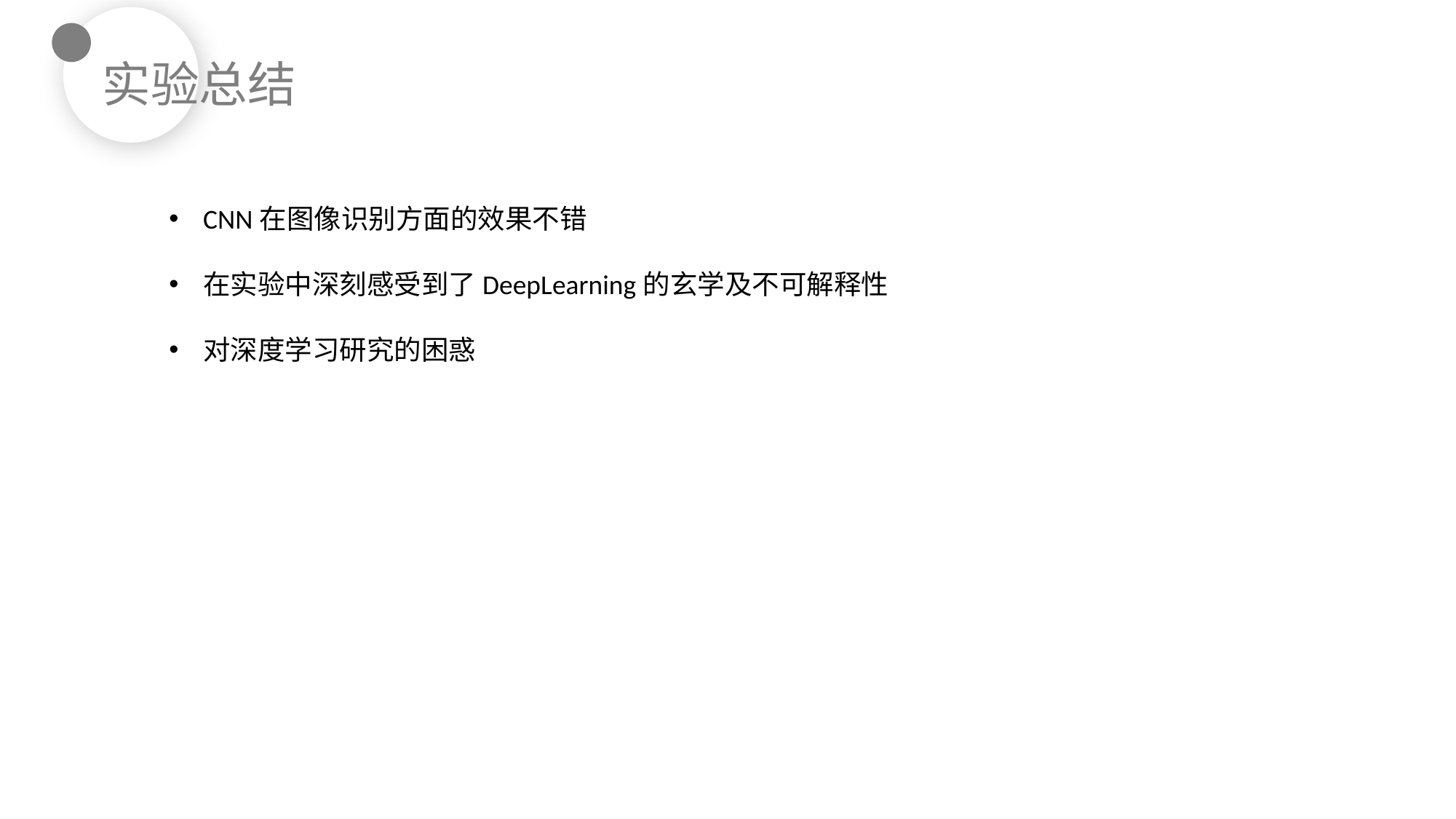

实验总结

CNN在图像识别方面的效果不错

在实验中深刻感受到了DeepLearning的玄学及不可解释性

对深度学习研究的困惑
13